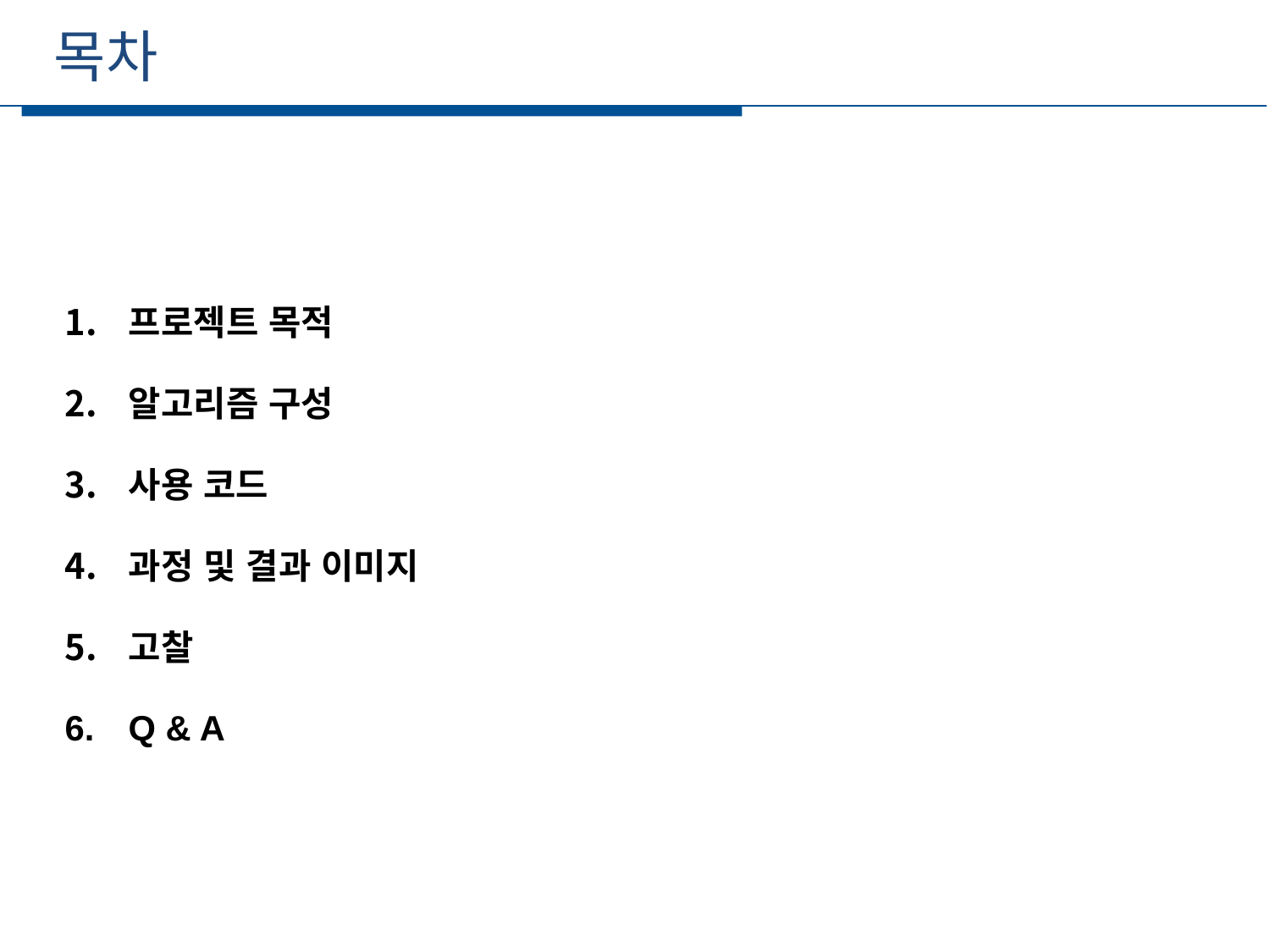

목차
세부일정

프로젝트 목적

알고리즘 구성

사용 코드

과정 및 결과 이미지

고찰

Q & A